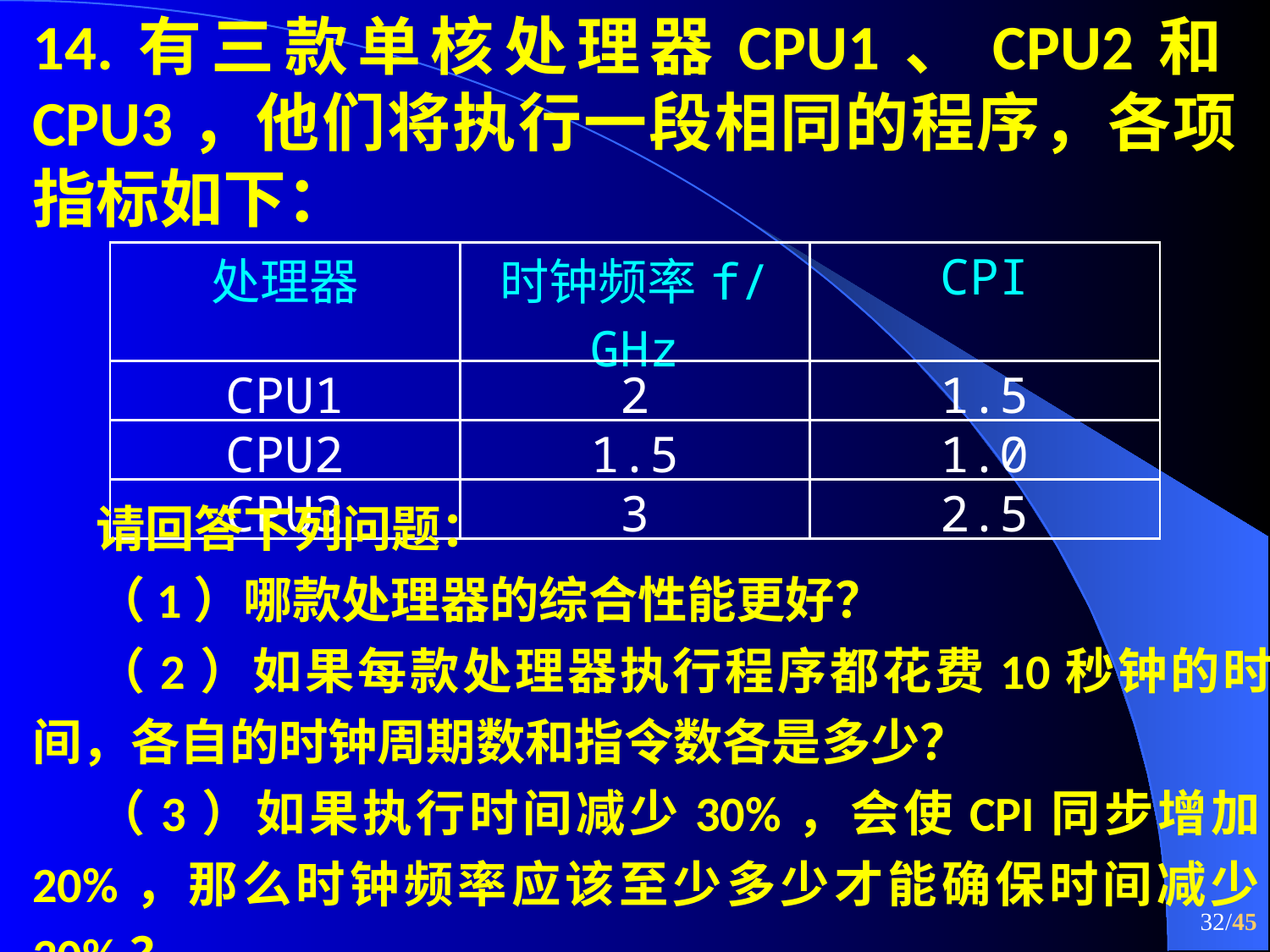

14.有三款单核处理器CPU1、CPU2和CPU3，他们将执行一段相同的程序，各项指标如下：

| 处理器 | 时钟频率f/GHz | CPI |
| --- | --- | --- |
| CPU1 | 2 | 1.5 |
| CPU2 | 1.5 | 1.0 |
| CPU3 | 3 | 2.5 |
请回答下列问题：
（1）哪款处理器的综合性能更好？
（2）如果每款处理器执行程序都花费10秒钟的时间，各自的时钟周期数和指令数各是多少？
（3）如果执行时间减少30%，会使CPI同步增加20%，那么时钟频率应该至少多少才能确保时间减少30%？

32/45